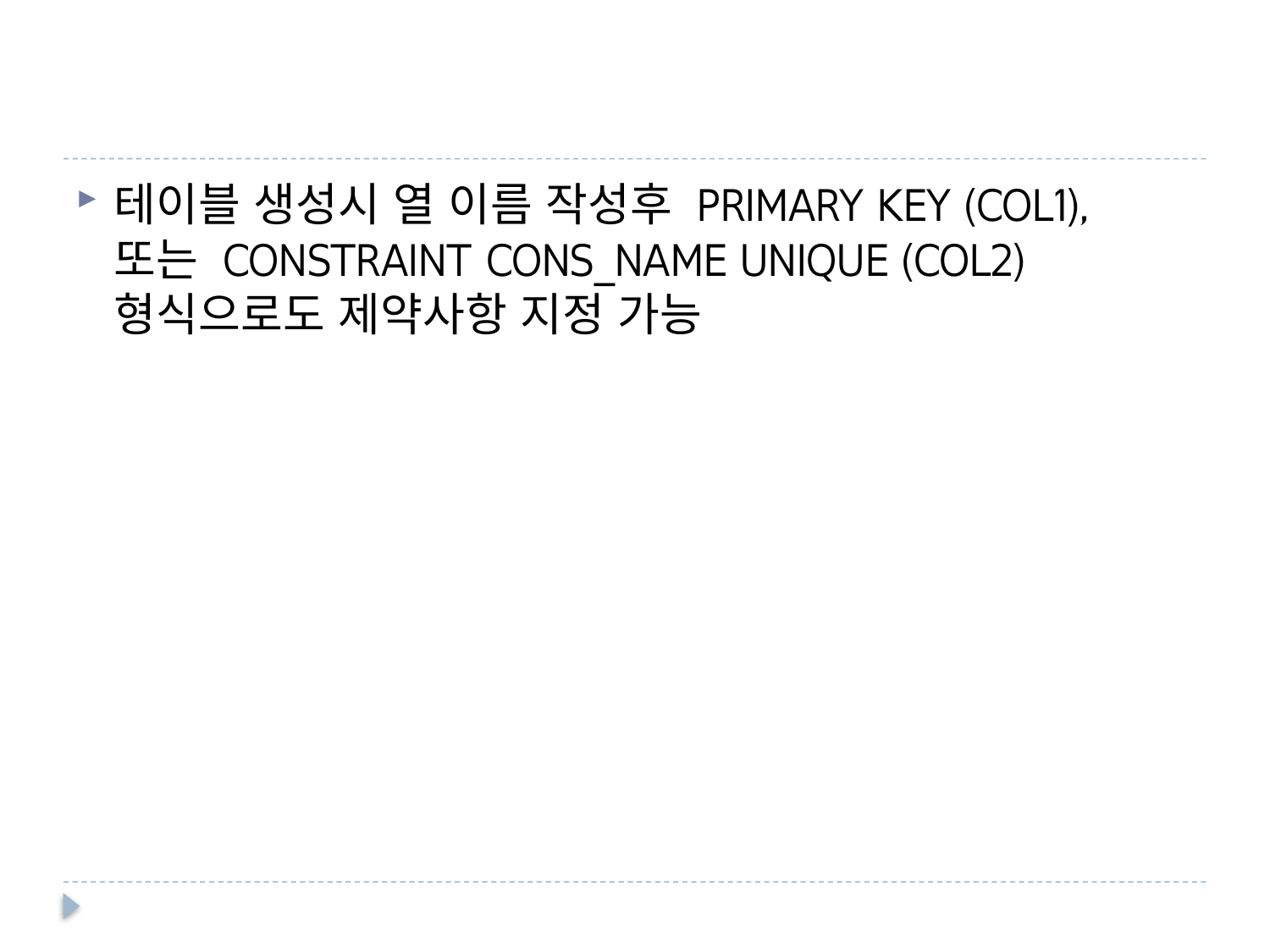

테이블 생성시 열 이름 작성후 PRIMARY KEY (COL1), 또는 CONSTRAINT CONS_NAME UNIQUE (COL2)
형식으로도 제약사항 지정 가능